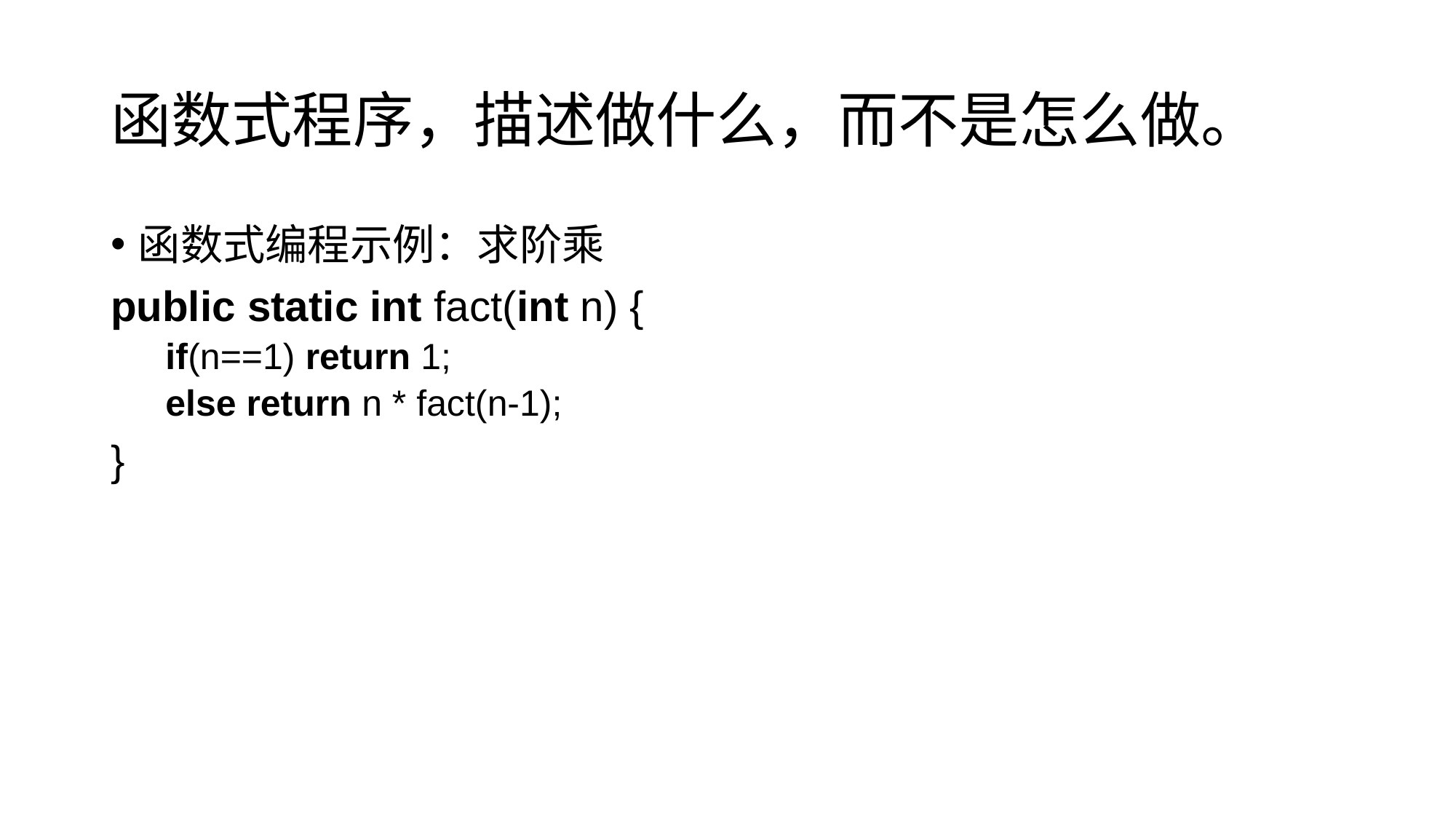

# 函数式程序，描述做什么，而不是怎么做。
函数式编程示例：求阶乘
public static int fact(int n) {
if(n==1) return 1;
else return n * fact(n-1);
}